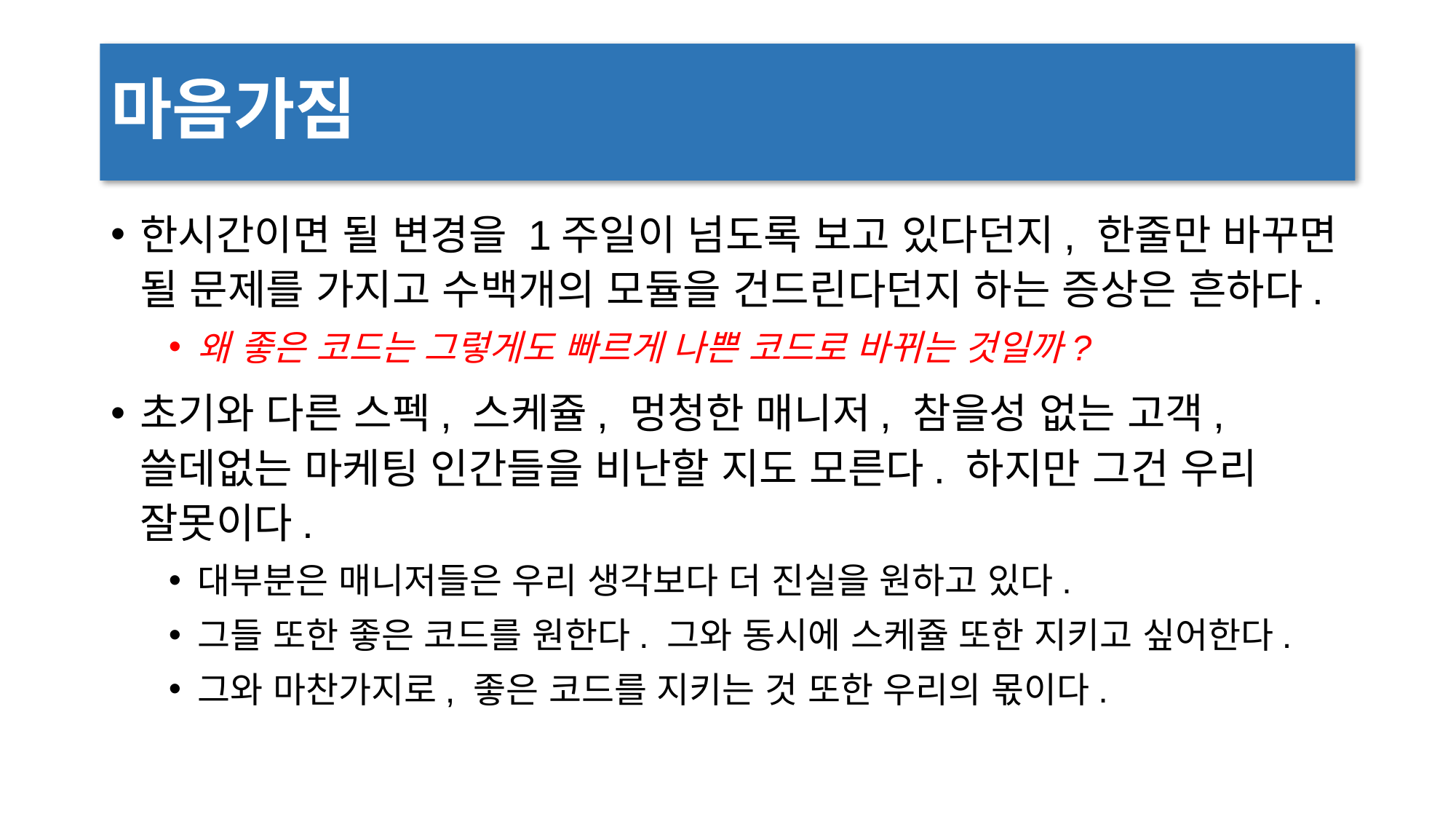

# 마음가짐
한시간이면 될 변경을 1주일이 넘도록 보고 있다던지, 한줄만 바꾸면 될 문제를 가지고 수백개의 모듈을 건드린다던지 하는 증상은 흔하다.
왜 좋은 코드는 그렇게도 빠르게 나쁜 코드로 바뀌는 것일까?
초기와 다른 스펙, 스케쥴, 멍청한 매니저, 참을성 없는 고객, 쓸데없는 마케팅 인간들을 비난할 지도 모른다. 하지만 그건 우리 잘못이다.
대부분은 매니저들은 우리 생각보다 더 진실을 원하고 있다.
그들 또한 좋은 코드를 원한다. 그와 동시에 스케쥴 또한 지키고 싶어한다.
그와 마찬가지로, 좋은 코드를 지키는 것 또한 우리의 몫이다.